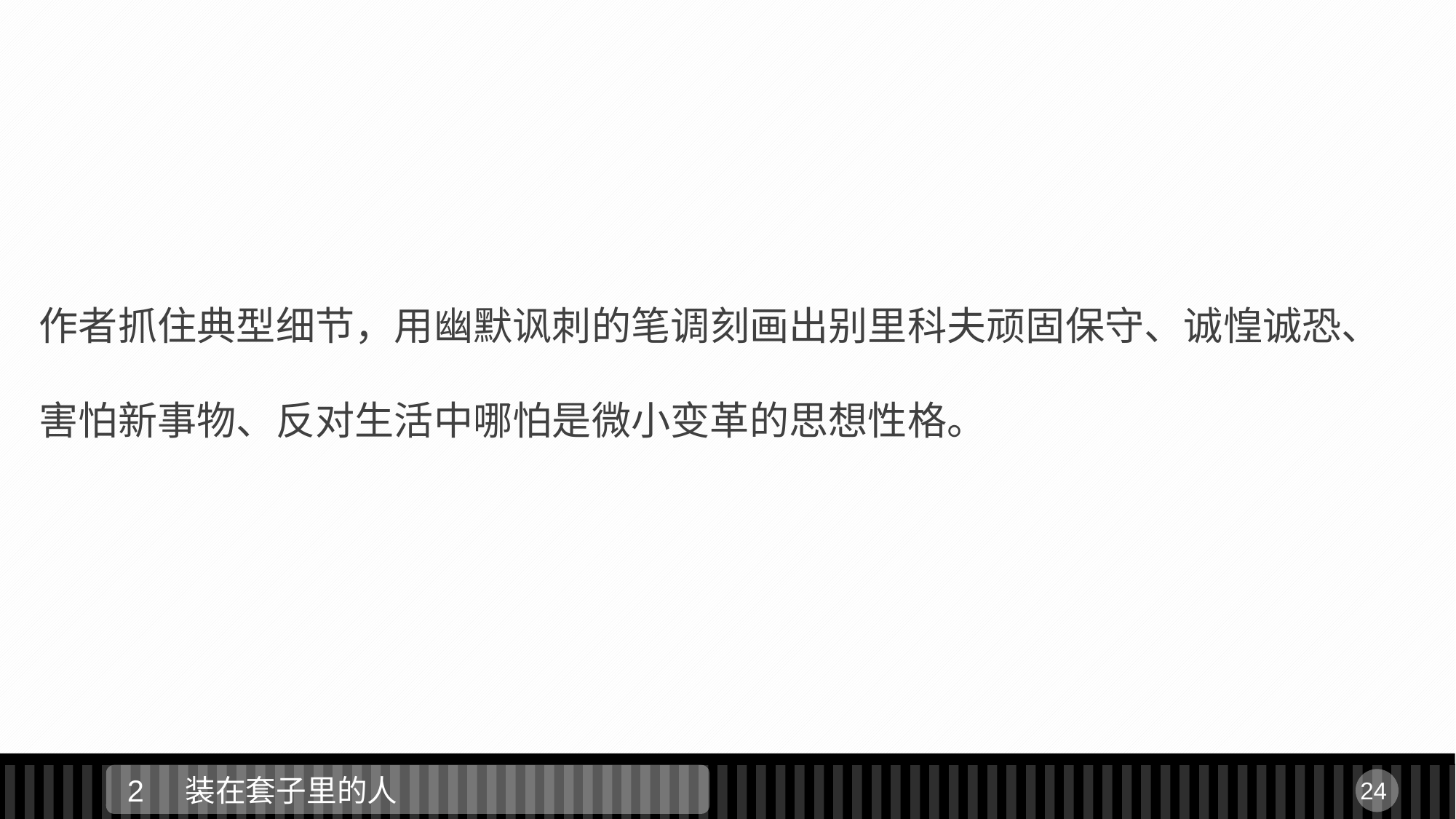

作者抓住典型细节，用幽默讽刺的笔调刻画出别里科夫顽固保守、诚惶诚恐、害怕新事物、反对生活中哪怕是微小变革的思想性格。